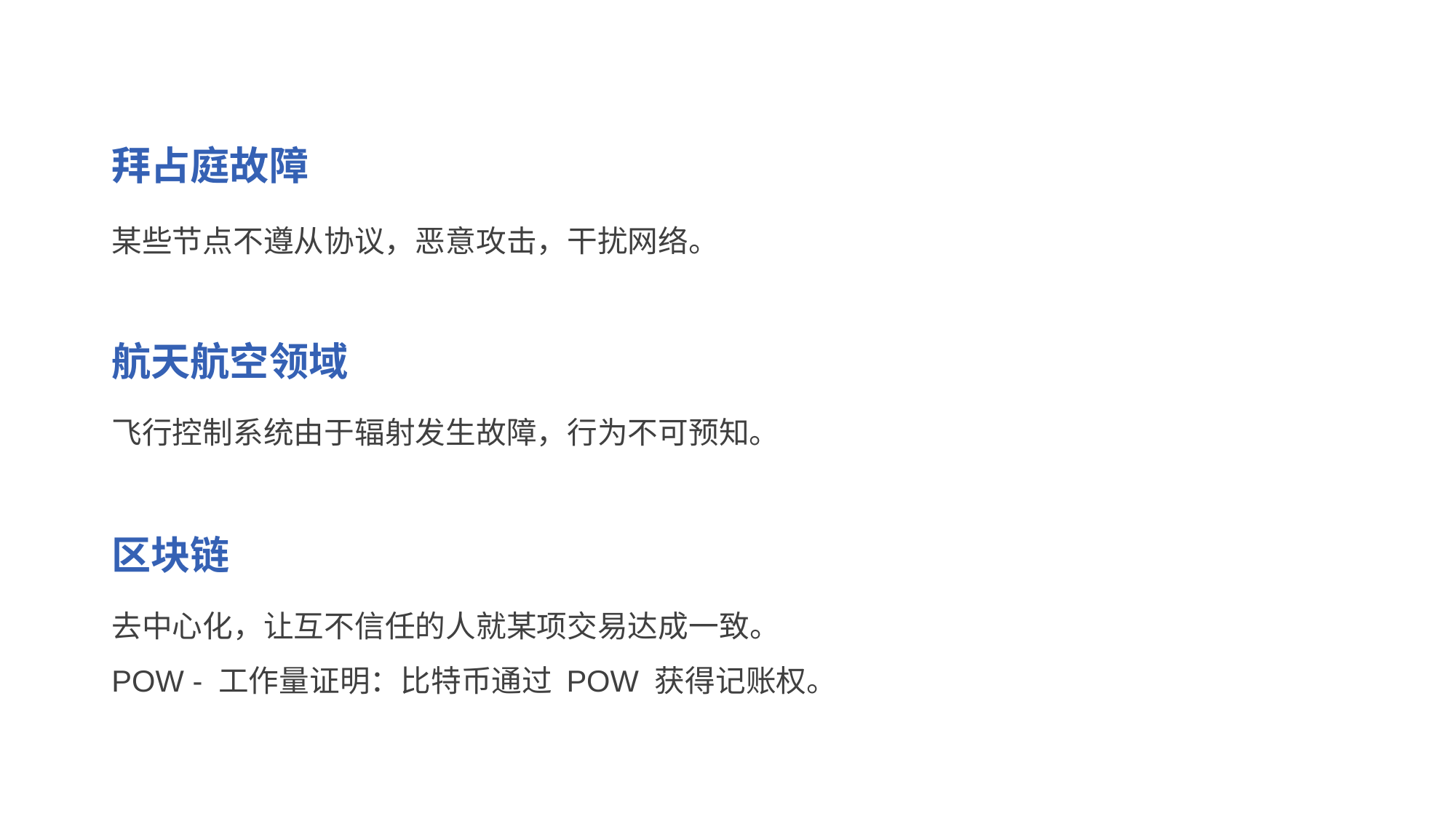

拜占庭故障
某些节点不遵从协议，恶意攻击，干扰网络。
航天航空领域
飞行控制系统由于辐射发生故障，行为不可预知。
区块链
去中心化，让互不信任的人就某项交易达成一致。
POW - 工作量证明：比特币通过 POW 获得记账权。